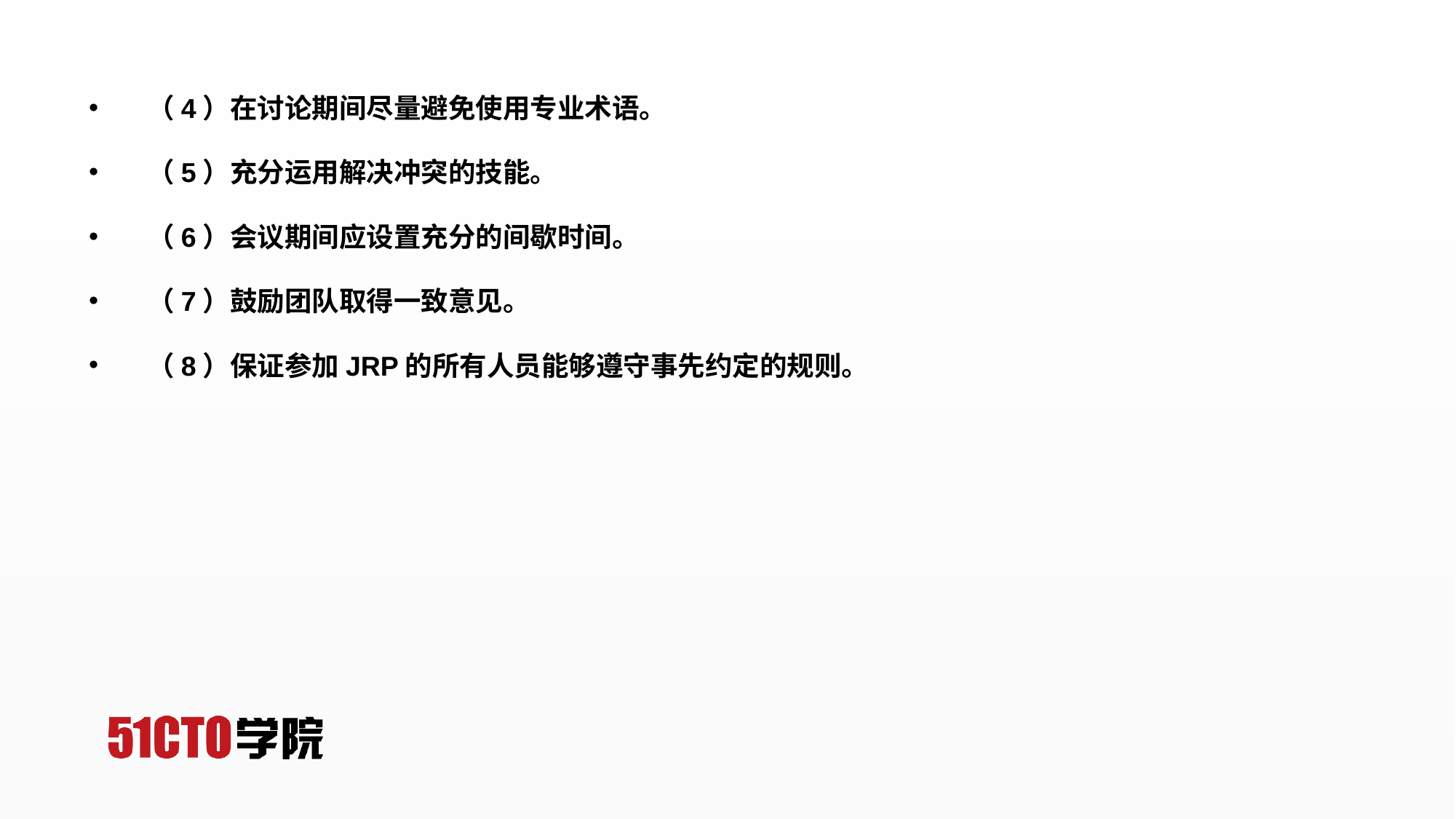

（4）在讨论期间尽量避免使用专业术语。
    （5）充分运用解决冲突的技能。
    （6）会议期间应设置充分的间歇时间。
    （7）鼓励团队取得一致意见。
    （8）保证参加JRP的所有人员能够遵守事先约定的规则。